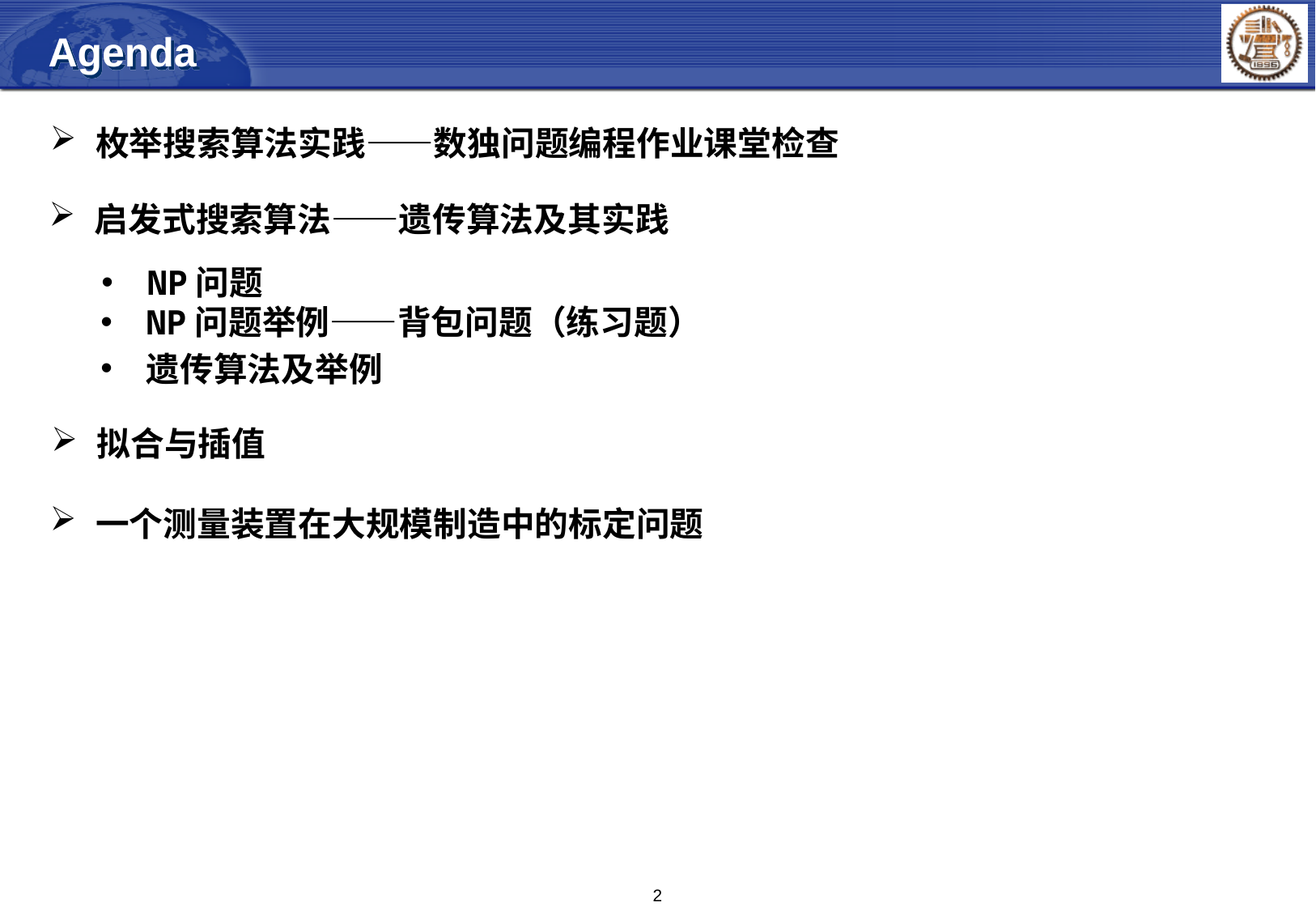

Agenda
枚举搜索算法实践——数独问题编程作业课堂检查
启发式搜索算法——遗传算法及其实践
NP问题
NP问题举例——背包问题（练习题）
遗传算法及举例
拟合与插值
一个测量装置在大规模制造中的标定问题
2